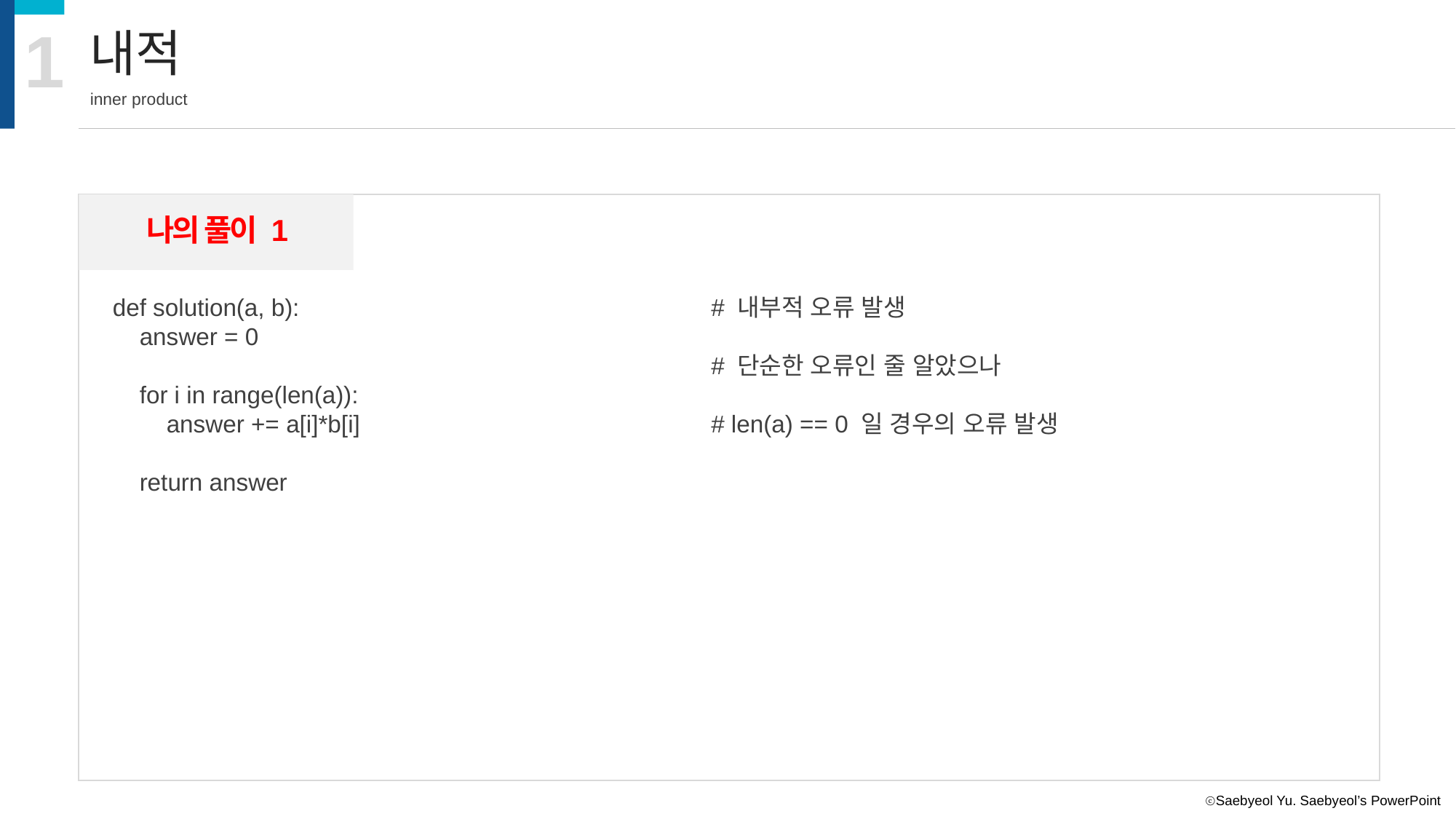

1
내적
inner product

나의 풀이 1
def solution(a, b):
    answer = 0

    for i in range(len(a)):
        answer += a[i]*b[i]

    return answer
# 내부적 오류 발생

# 단순한 오류인 줄 알았으나

# len(a) == 0 일 경우의 오류 발생